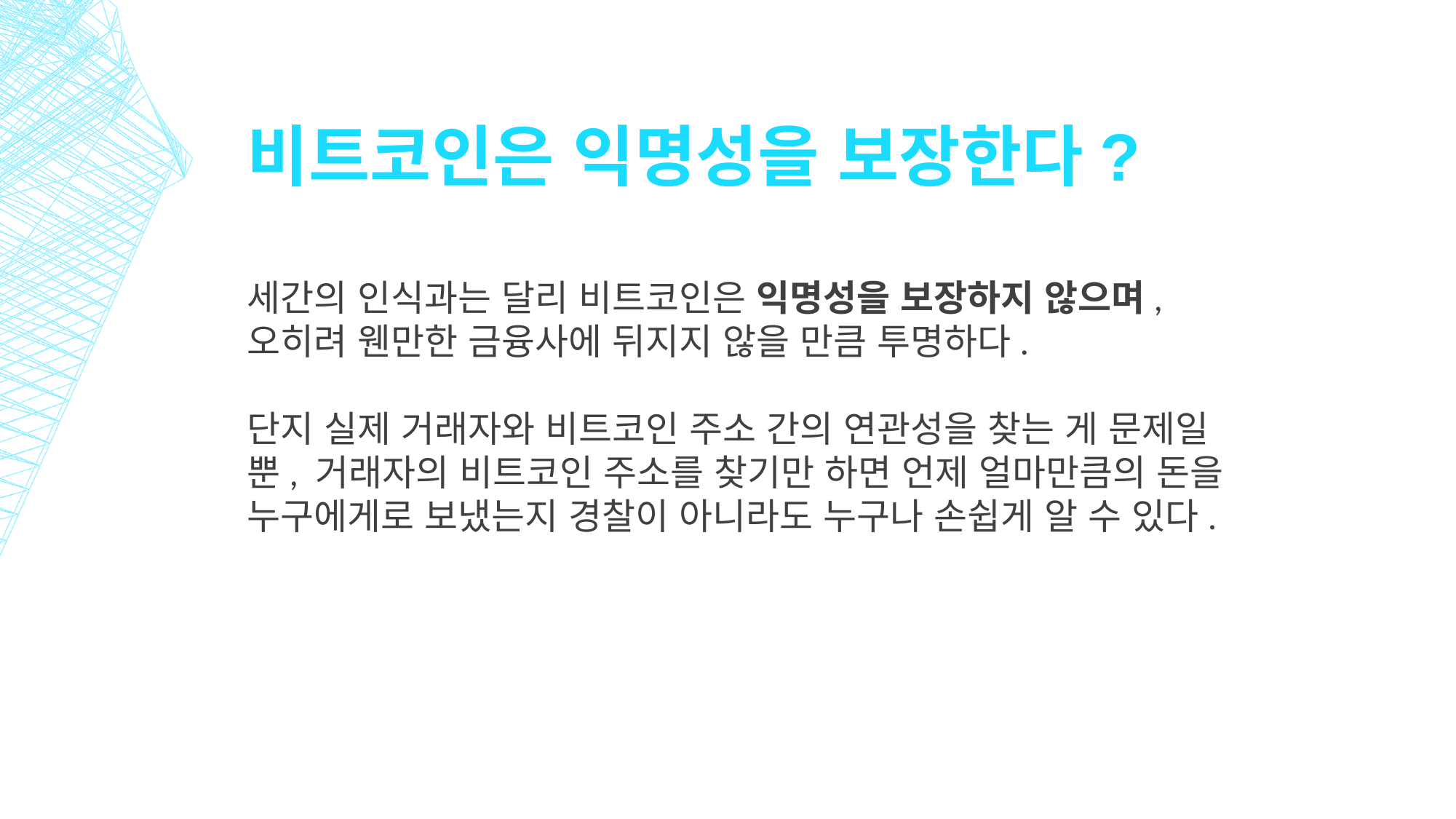

# 비트코인은 익명성을 보장한다?
세간의 인식과는 달리 비트코인은 익명성을 보장하지 않으며, 오히려 웬만한 금융사에 뒤지지 않을 만큼 투명하다.

단지 실제 거래자와 비트코인 주소 간의 연관성을 찾는 게 문제일 뿐, 거래자의 비트코인 주소를 찾기만 하면 언제 얼마만큼의 돈을 누구에게로 보냈는지 경찰이 아니라도 누구나 손쉽게 알 수 있다.